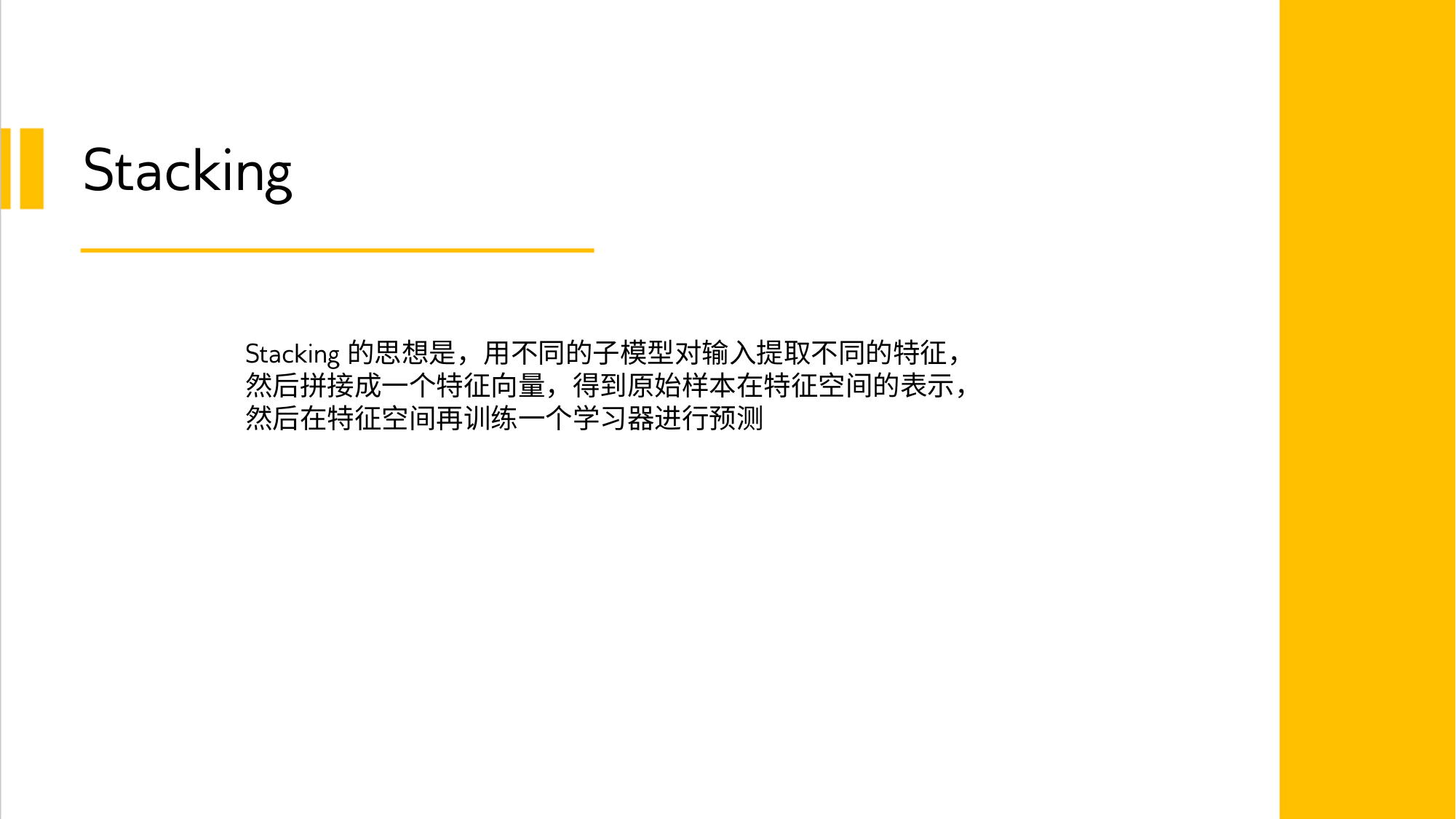

# Stacking
Stacking的思想是，用不同的子模型对输入提取不同的特征，然后拼接成一个特征向量，得到原始样本在特征空间的表示，然后在特征空间再训练一个学习器进行预测